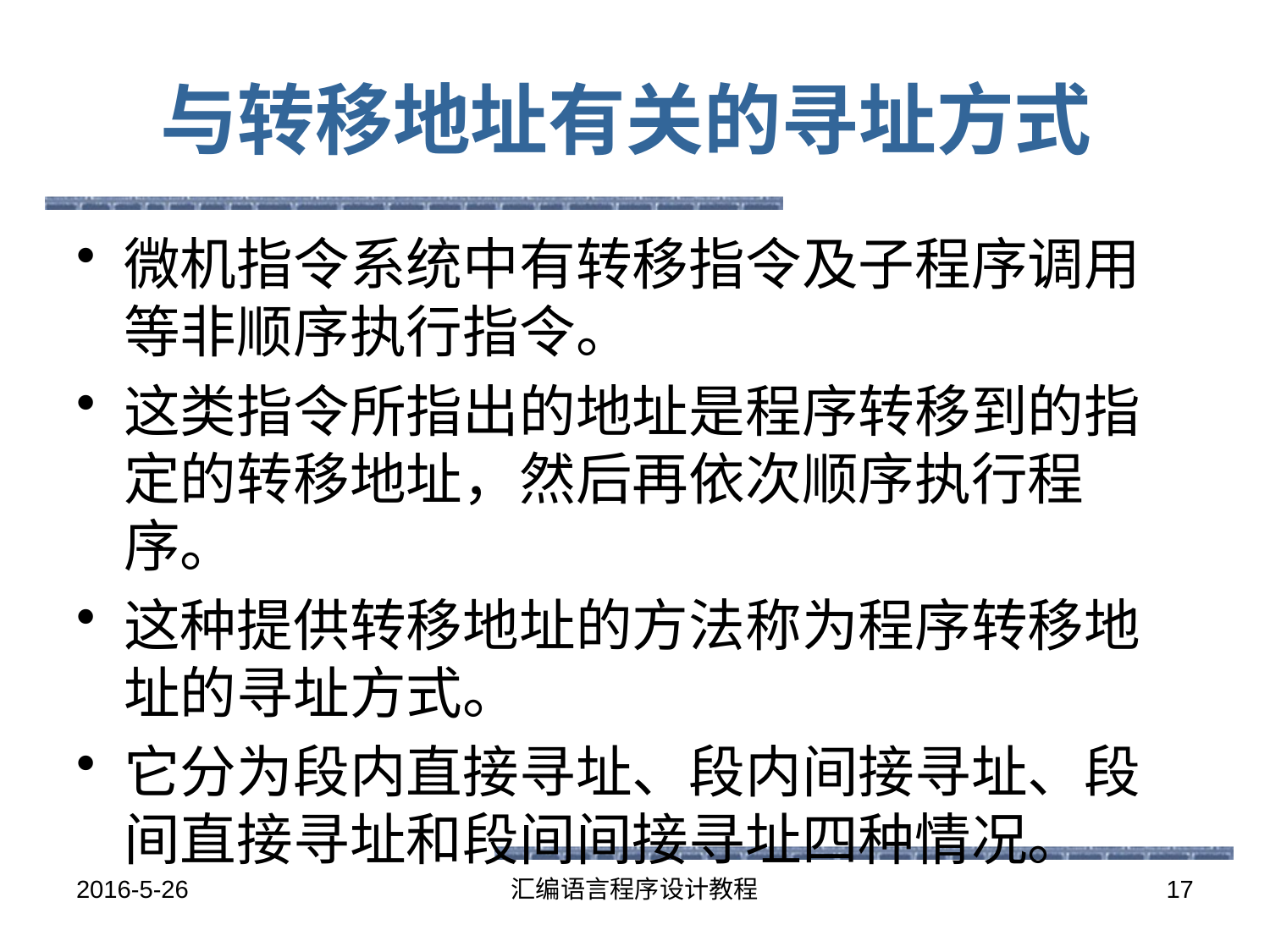

# 与转移地址有关的寻址方式
微机指令系统中有转移指令及子程序调用等非顺序执行指令。
这类指令所指出的地址是程序转移到的指定的转移地址，然后再依次顺序执行程序。
这种提供转移地址的方法称为程序转移地址的寻址方式。
它分为段内直接寻址、段内间接寻址、段间直接寻址和段间间接寻址四种情况。
2016-5-26
汇编语言程序设计教程
17